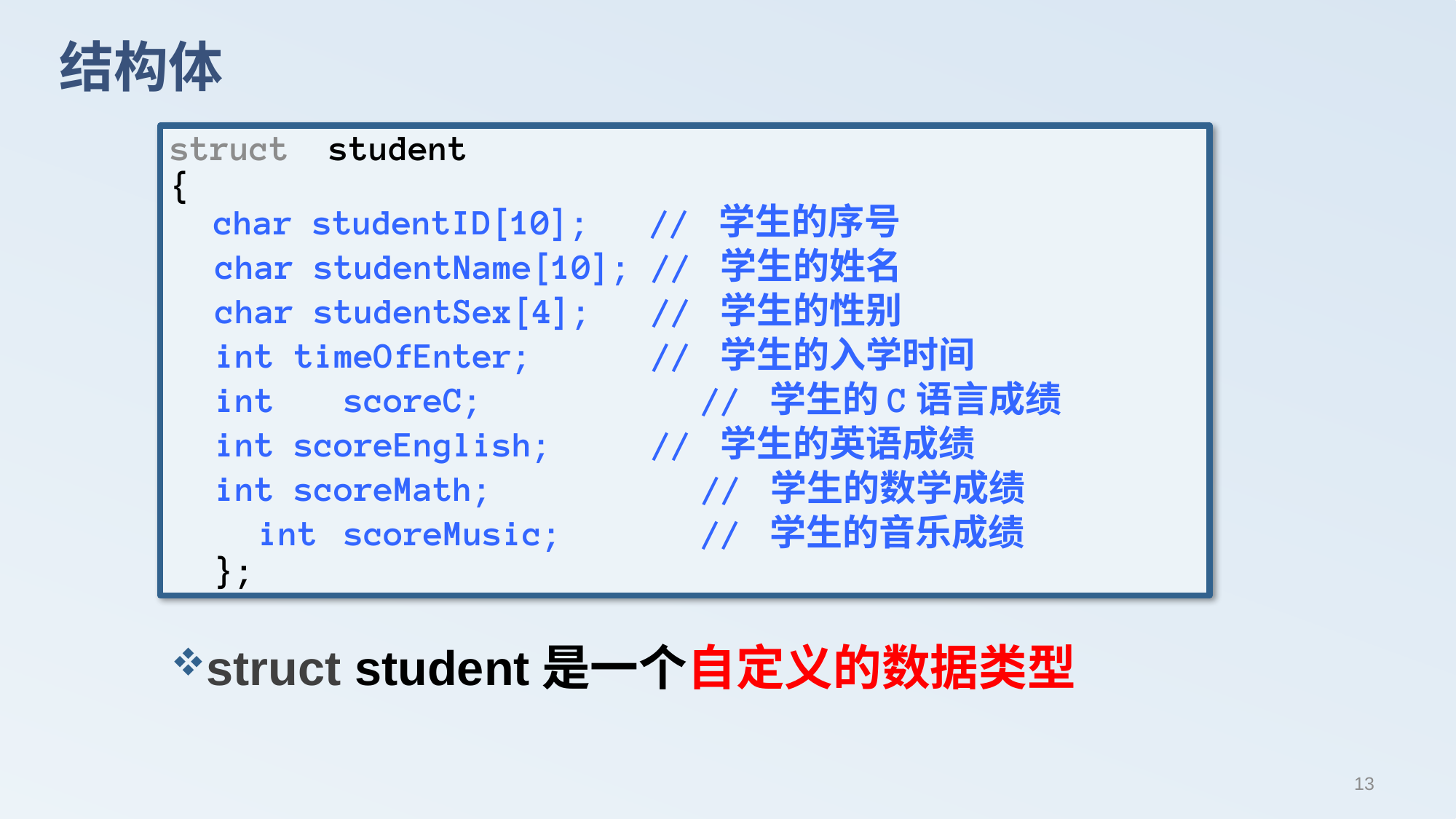

# 结构体
struct  student
{
	char studentID[10];   // 学生的序号
	char studentName[10]; // 学生的姓名
	char studentSex[4];   // 学生的性别
	int timeOfEnter;      // 学生的入学时间
	int	 scoreC;           // 学生的C语言成绩
	int scoreEnglish;     // 学生的英语成绩
	int scoreMath;	        // 学生的数学成绩
	int	 scoreMusic;       // 学生的音乐成绩
};
struct student是一个自定义的数据类型